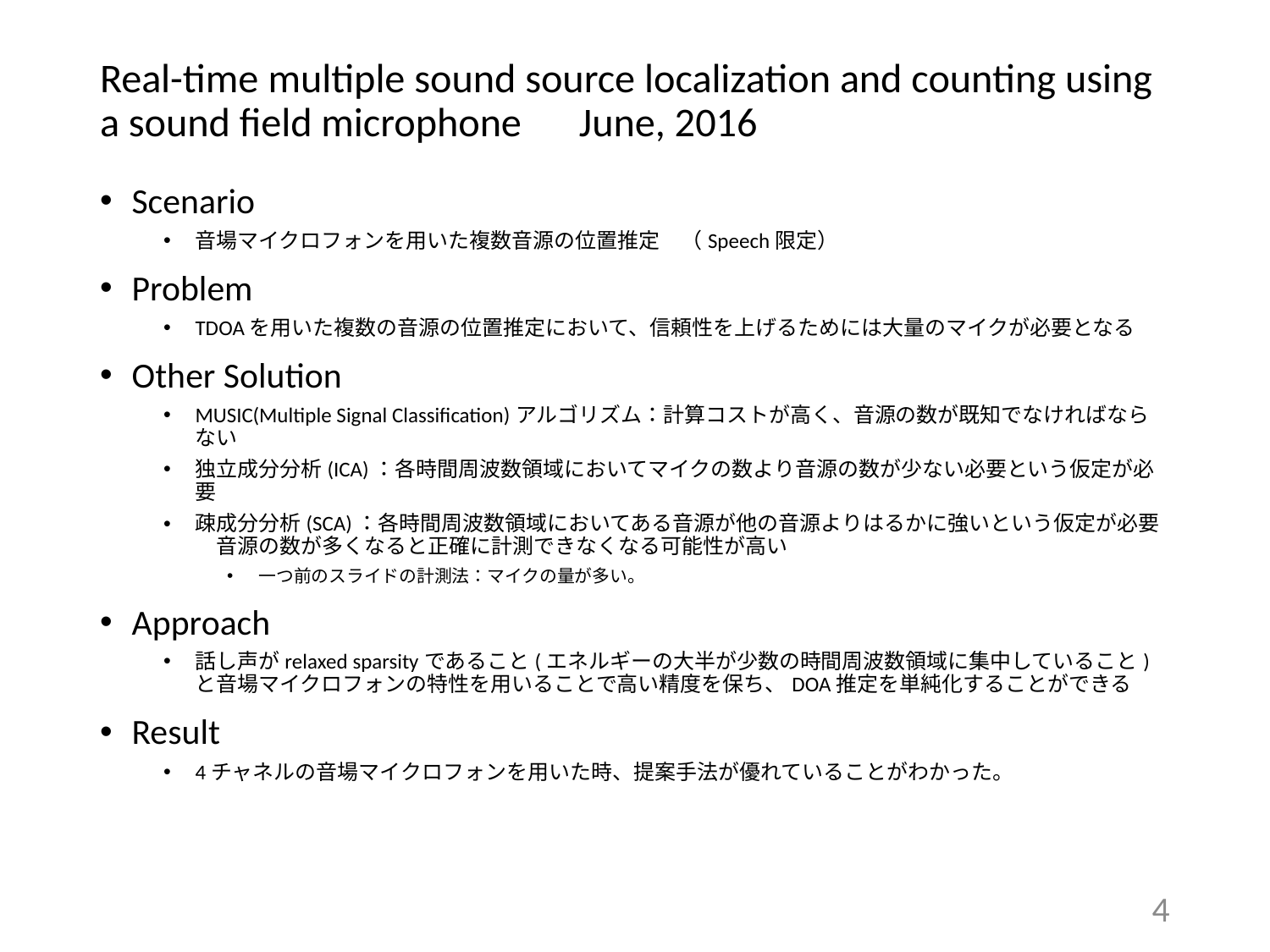

# Real-time multiple sound source localization and counting using a sound field microphone　June, 2016
Scenario
音場マイクロフォンを用いた複数音源の位置推定　（Speech限定）
Problem
TDOAを用いた複数の音源の位置推定において、信頼性を上げるためには大量のマイクが必要となる
Other Solution
MUSIC(Multiple Signal Classification)アルゴリズム：計算コストが高く、音源の数が既知でなければならない
独立成分分析(ICA)：各時間周波数領域においてマイクの数より音源の数が少ない必要という仮定が必要
疎成分分析(SCA)：各時間周波数領域においてある音源が他の音源よりはるかに強いという仮定が必要　音源の数が多くなると正確に計測できなくなる可能性が高い
一つ前のスライドの計測法：マイクの量が多い。
Approach
話し声がrelaxed sparsityであること(エネルギーの大半が少数の時間周波数領域に集中していること)と音場マイクロフォンの特性を用いることで高い精度を保ち、DOA推定を単純化することができる
Result
4チャネルの音場マイクロフォンを用いた時、提案手法が優れていることがわかった。

4